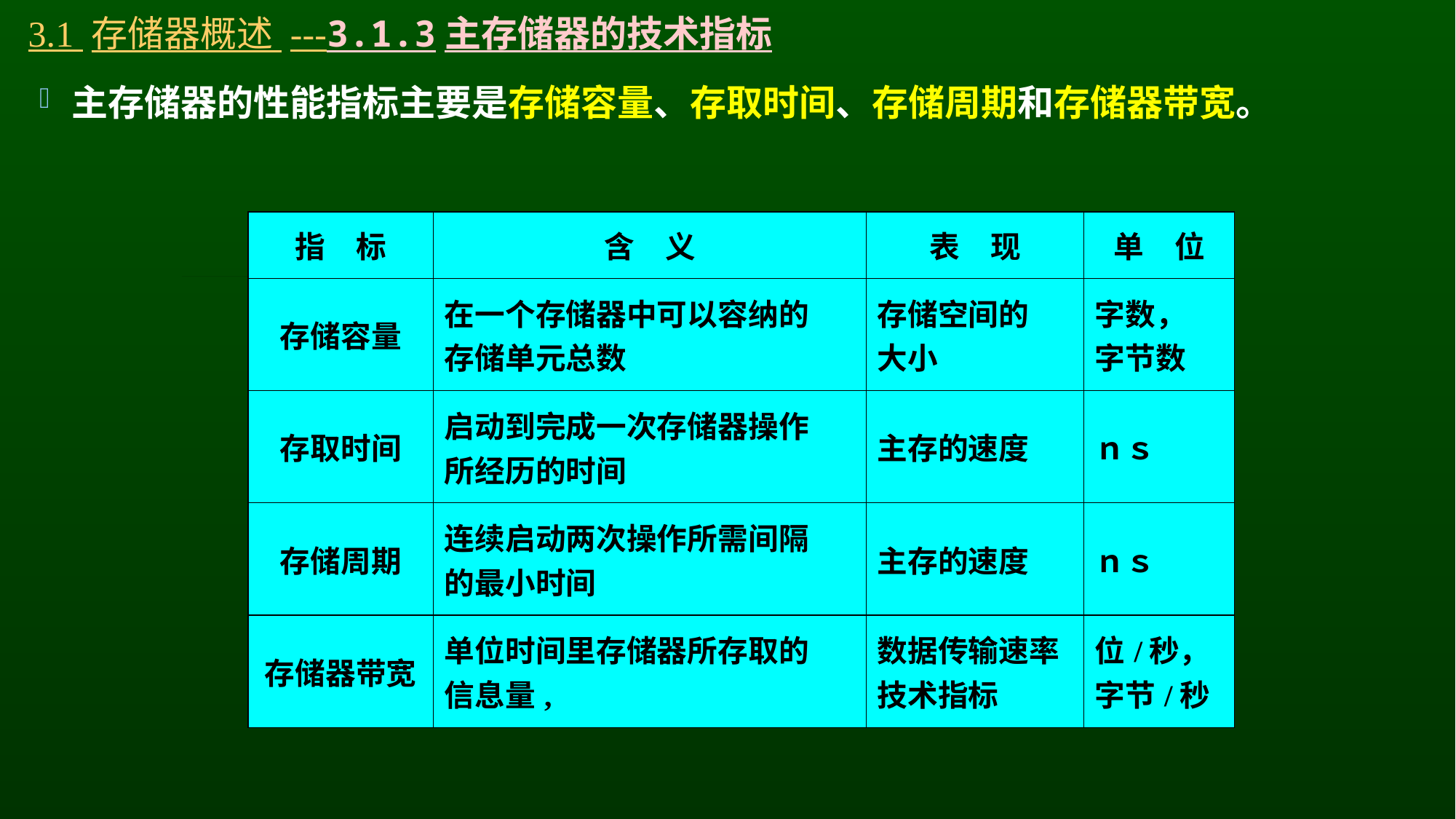

# 3.1 存储器概述 ---3.1.3主存储器的技术指标
主存储器的性能指标主要是存储容量、存取时间、存储周期和存储器带宽。
| 指　标 | 含　义 | 表　现 | 单　位 |
| --- | --- | --- | --- |
| 存储容量 | 在一个存储器中可以容纳的 存储单元总数 | 存储空间的 大小 | 字数， 字节数 |
| 存取时间 | 启动到完成一次存储器操作 所经历的时间 | 主存的速度 | ｎｓ |
| 存储周期 | 连续启动两次操作所需间隔 的最小时间 | 主存的速度 | ｎｓ |
| 存储器带宽 | 单位时间里存储器所存取的 信息量, | 数据传输速率技术指标 | 位/秒， 字节/秒 |